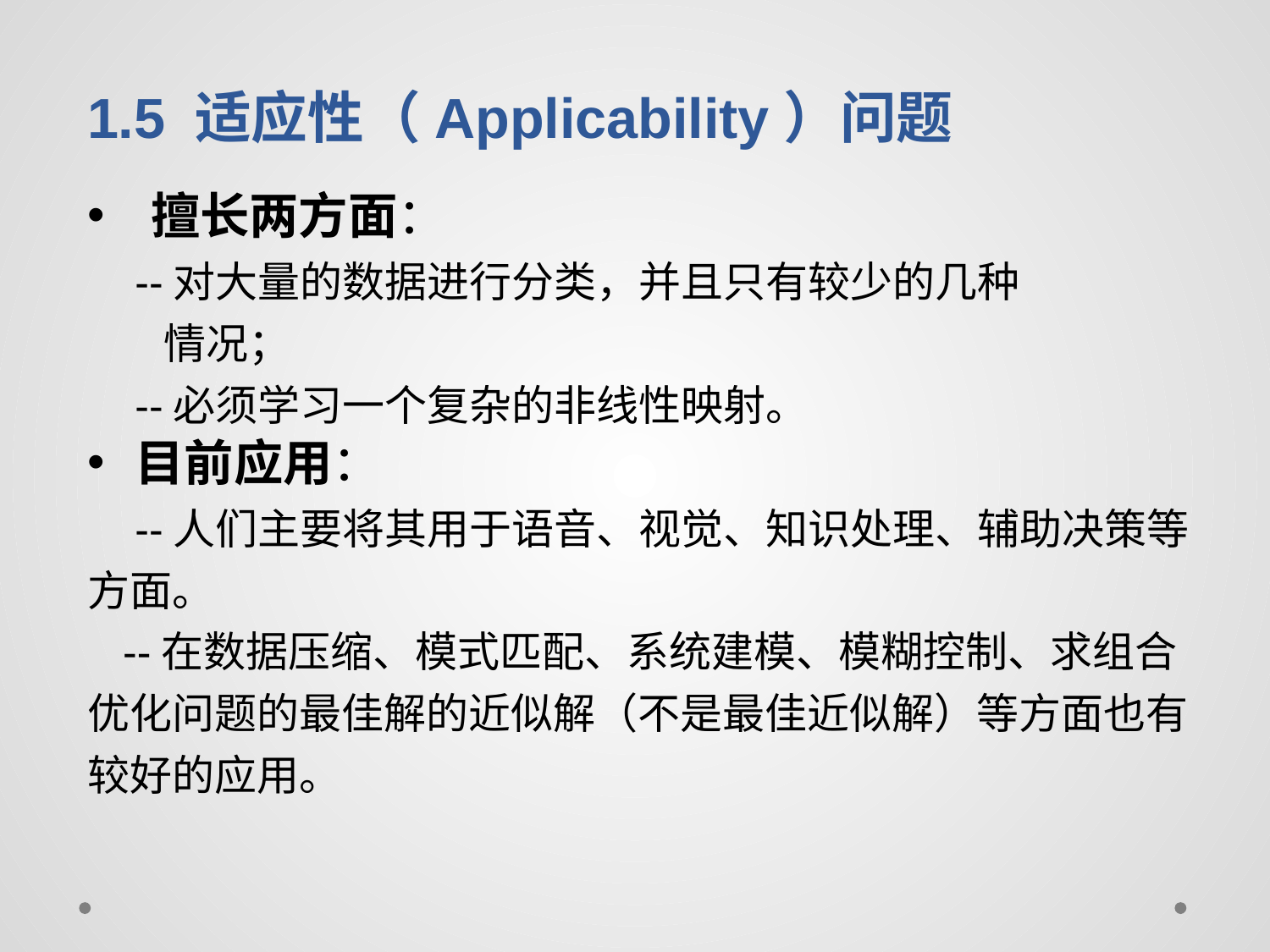

1.5 适应性（Applicability）问题
擅长两方面：
    --对大量的数据进行分类，并且只有较少的几种
       情况；
    --必须学习一个复杂的非线性映射。
目前应用：
    --人们主要将其用于语音、视觉、知识处理、辅助决策等方面。
   --在数据压缩、模式匹配、系统建模、模糊控制、求组合优化问题的最佳解的近似解（不是最佳近似解）等方面也有较好的应用。